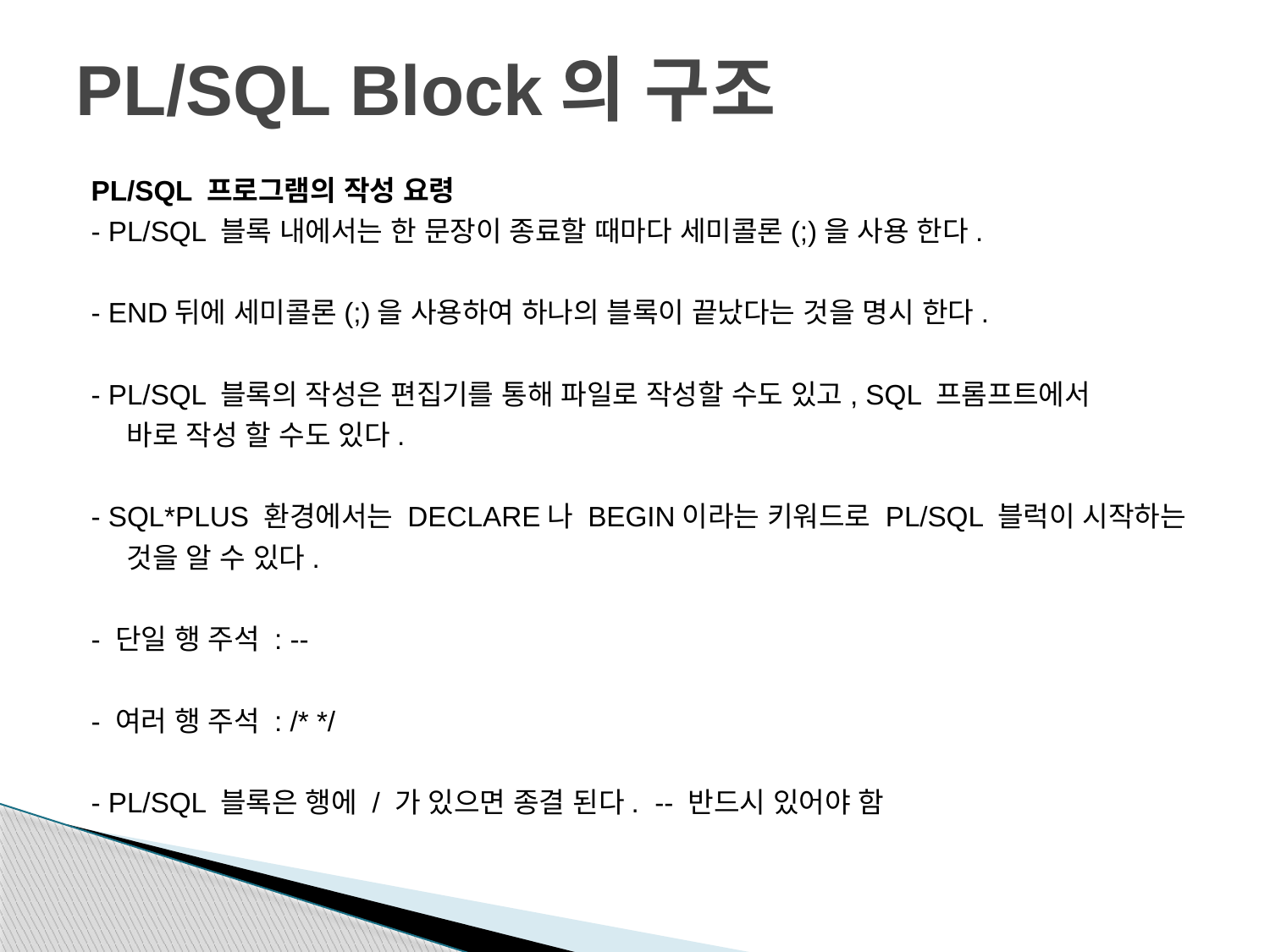

# PL/SQL Block의 구조
PL/SQL 프로그램의 작성 요령
- PL/SQL 블록 내에서는 한 문장이 종료할 때마다 세미콜론(;)을 사용 한다.

- END뒤에 세미콜론(;)을 사용하여 하나의 블록이 끝났다는 것을 명시 한다.

- PL/SQL 블록의 작성은 편집기를 통해 파일로 작성할 수도 있고, SQL 프롬프트에서
	바로 작성 할 수도 있다.

- SQL*PLUS 환경에서는 DECLARE나 BEGIN이라는 키워드로 PL/SQL 블럭이 시작하는
	것을 알 수 있다.

- 단일 행 주석 : --

- 여러 행 주석 : /* */

- PL/SQL 블록은 행에 / 가 있으면 종결 된다.  -- 반드시 있어야 함